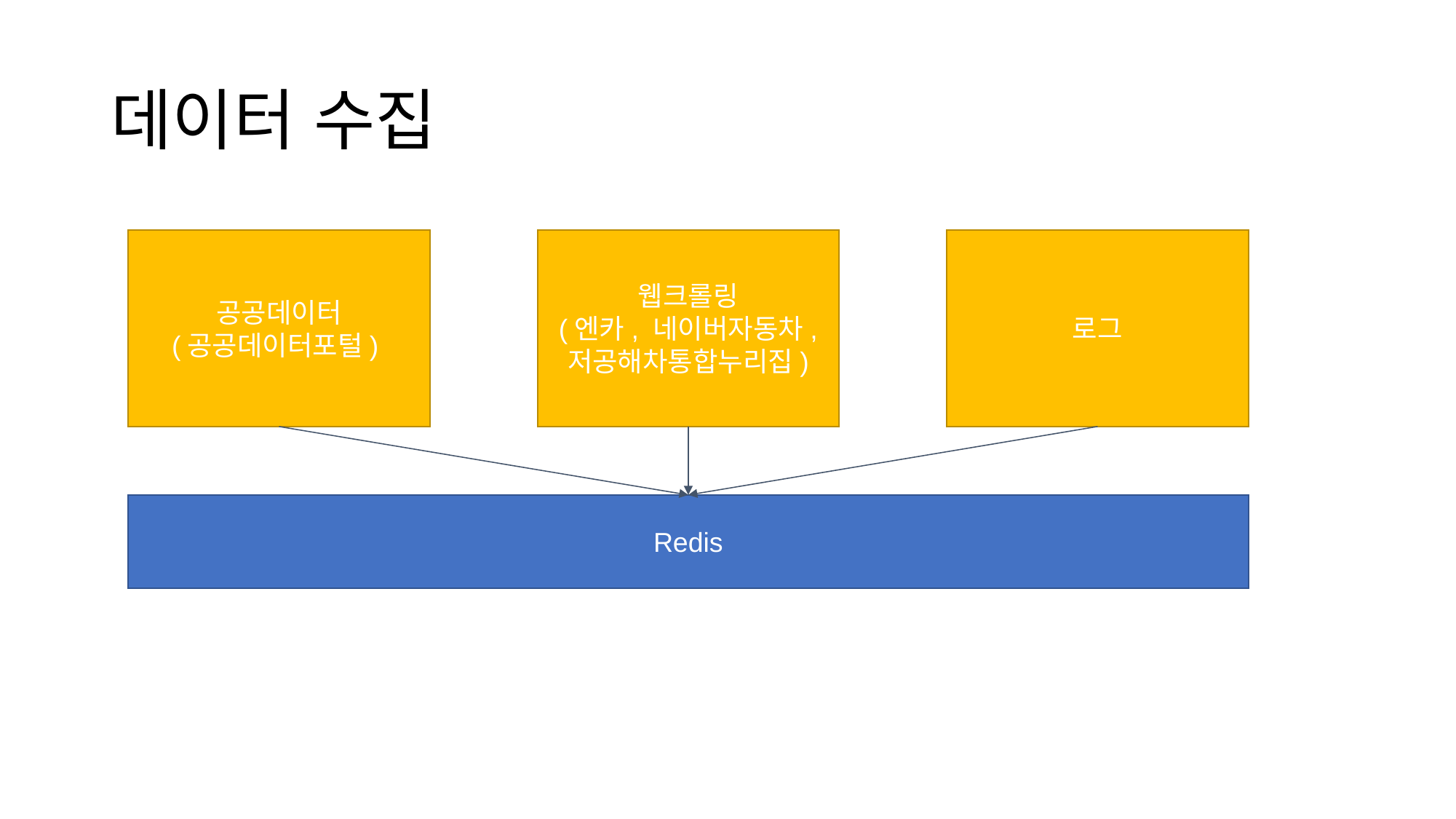

데이터 수집
공공데이터
(공공데이터포털)
웹크롤링
(엔카, 네이버자동차, 저공해차통합누리집)
로그
Redis